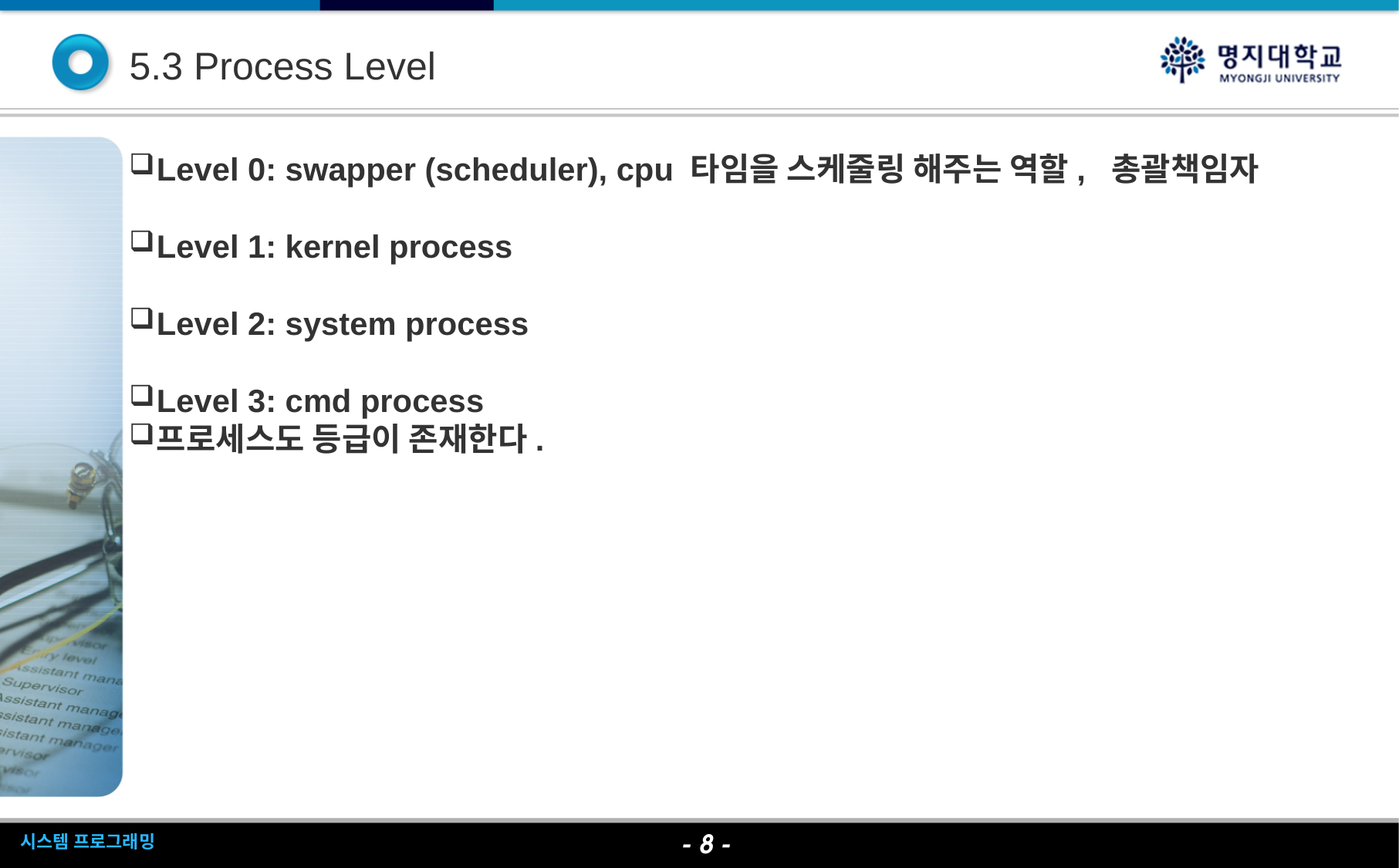

5.3 Process Level
Level 0: swapper (scheduler), cpu 타임을 스케줄링 해주는 역할,  총괄책임자

Level 1: kernel process

Level 2: system process

Level 3: cmd process
프로세스도 등급이 존재한다.
- 8 -